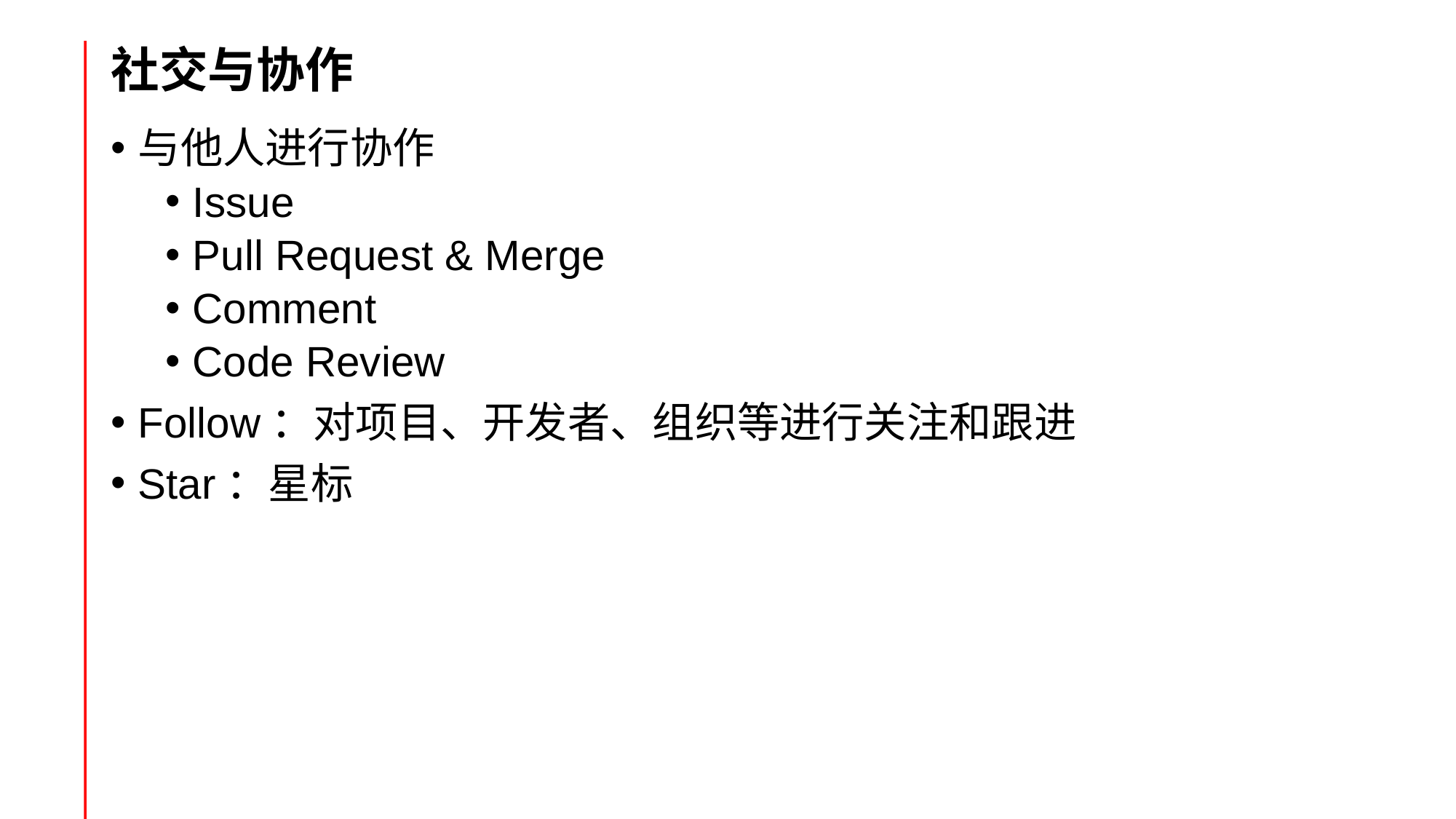

# 社交与协作
与他人进行协作
Issue
Pull Request & Merge
Comment
Code Review
Follow：对项目、开发者、组织等进行关注和跟进
Star：星标